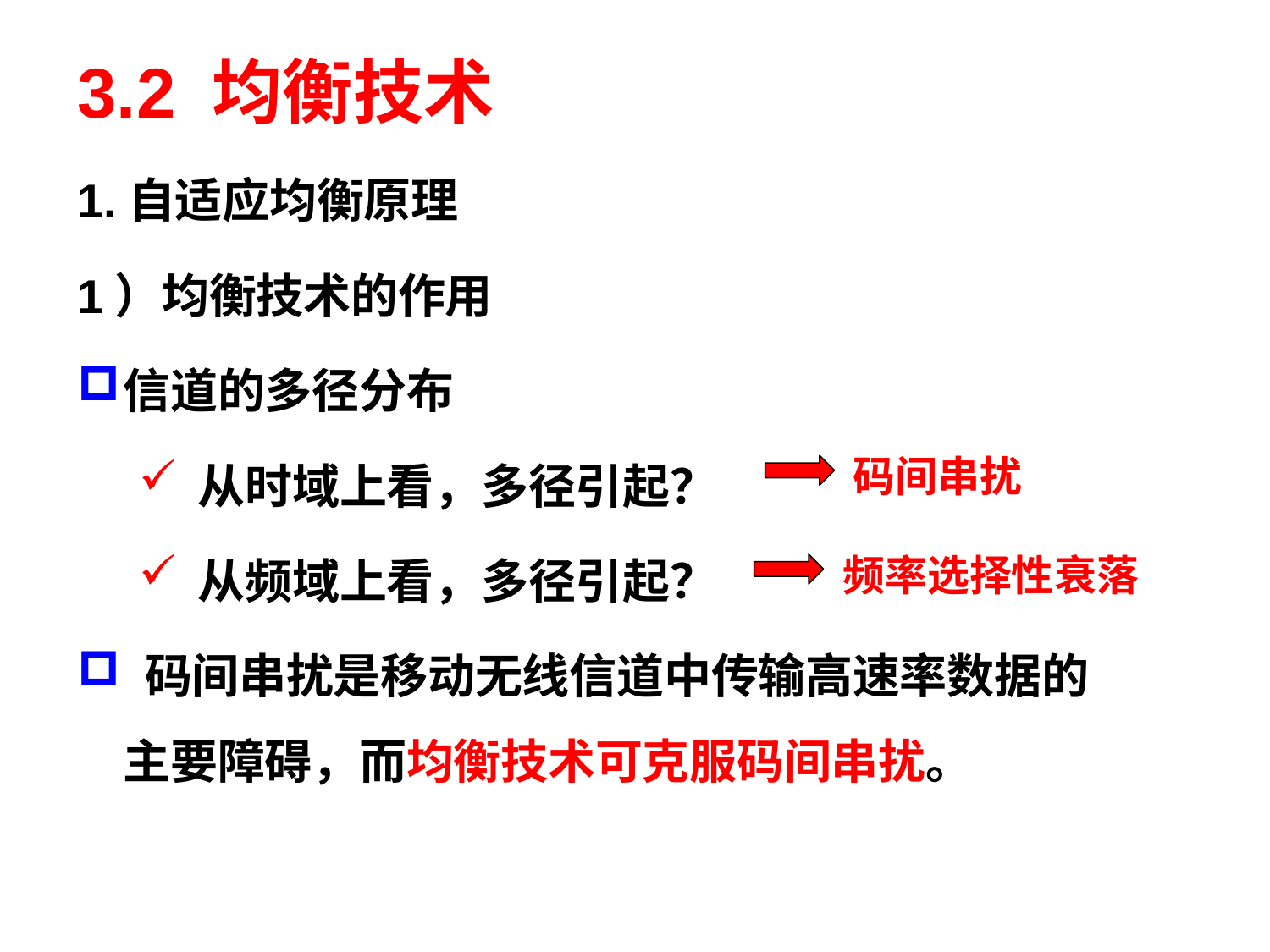

# 3.2 均衡技术
1.自适应均衡原理
1）均衡技术的作用
信道的多径分布
 从时域上看，多径引起？
 从频域上看，多径引起？
 码间串扰是移动无线信道中传输高速率数据的主要障碍，而均衡技术可克服码间串扰。
码间串扰

频率选择性衰落